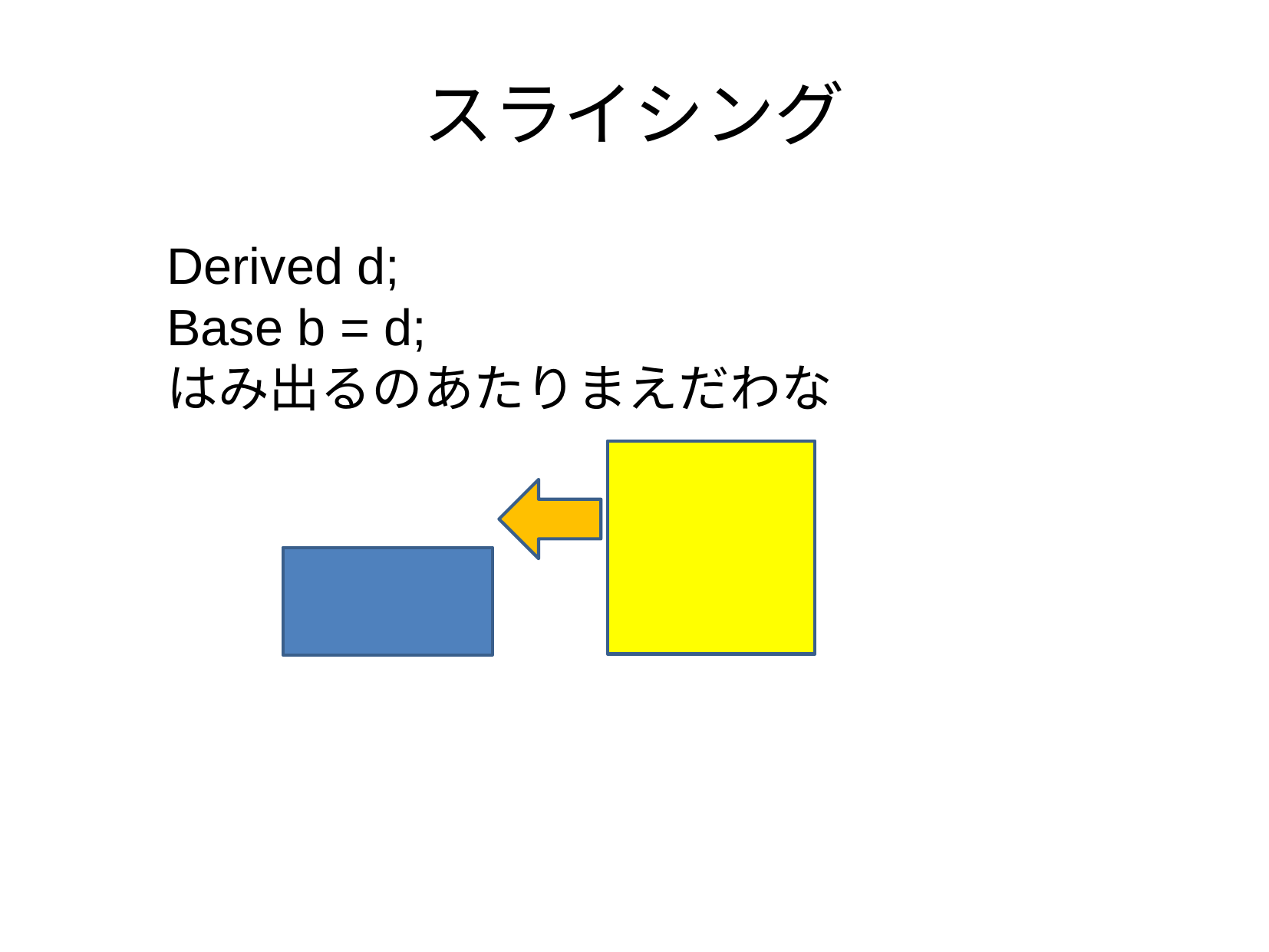

# スライシング
Derived d;
Base b = d;
はみ出るのあたりまえだわな